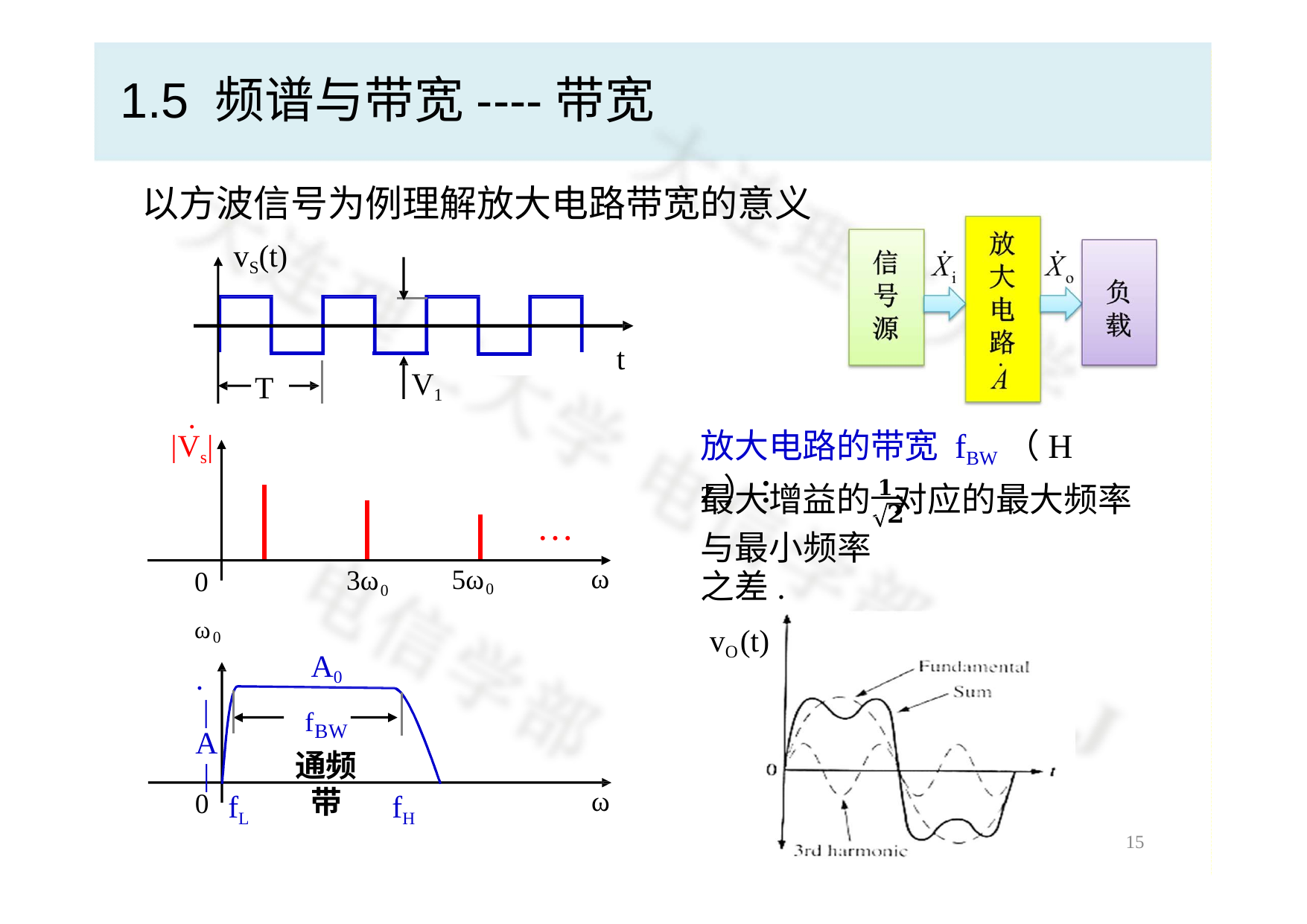

# 1.5 频谱与带宽----带宽
以方波信号为例理解放大电路带宽的意义
vS(t)

t

V1
T

.
|Vs|
放大电路的带宽 fBW（Hz）：

最大增益的 𝟏  对应的最大频率

𝟐
与最小频率之差.

…

ω
5ω0
3ω0
0	ω0
.
|A|

vO(t)

A0
fBW
通频带

ω
0
fL
fH
15